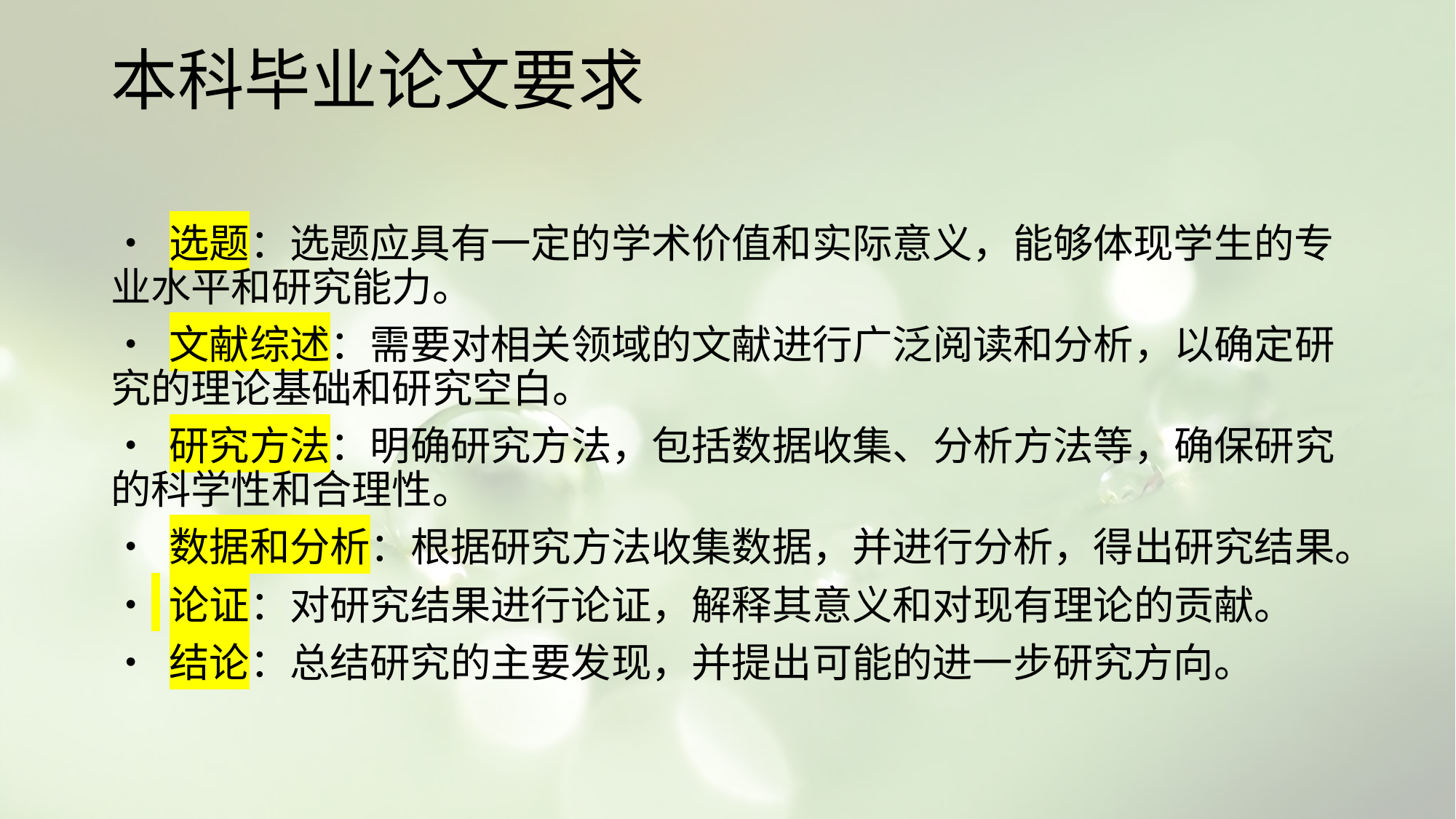

# 本科毕业论文要求
• 选题：选题应具有一定的学术价值和实际意义，能够体现学生的专业水平和研究能力。
• 文献综述：需要对相关领域的文献进行广泛阅读和分析，以确定研究的理论基础和研究空白。
• 研究方法：明确研究方法，包括数据收集、分析方法等，确保研究的科学性和合理性。
• 数据和分析：根据研究方法收集数据，并进行分析，得出研究结果。
• 论证：对研究结果进行论证，解释其意义和对现有理论的贡献。
• 结论：总结研究的主要发现，并提出可能的进一步研究方向。